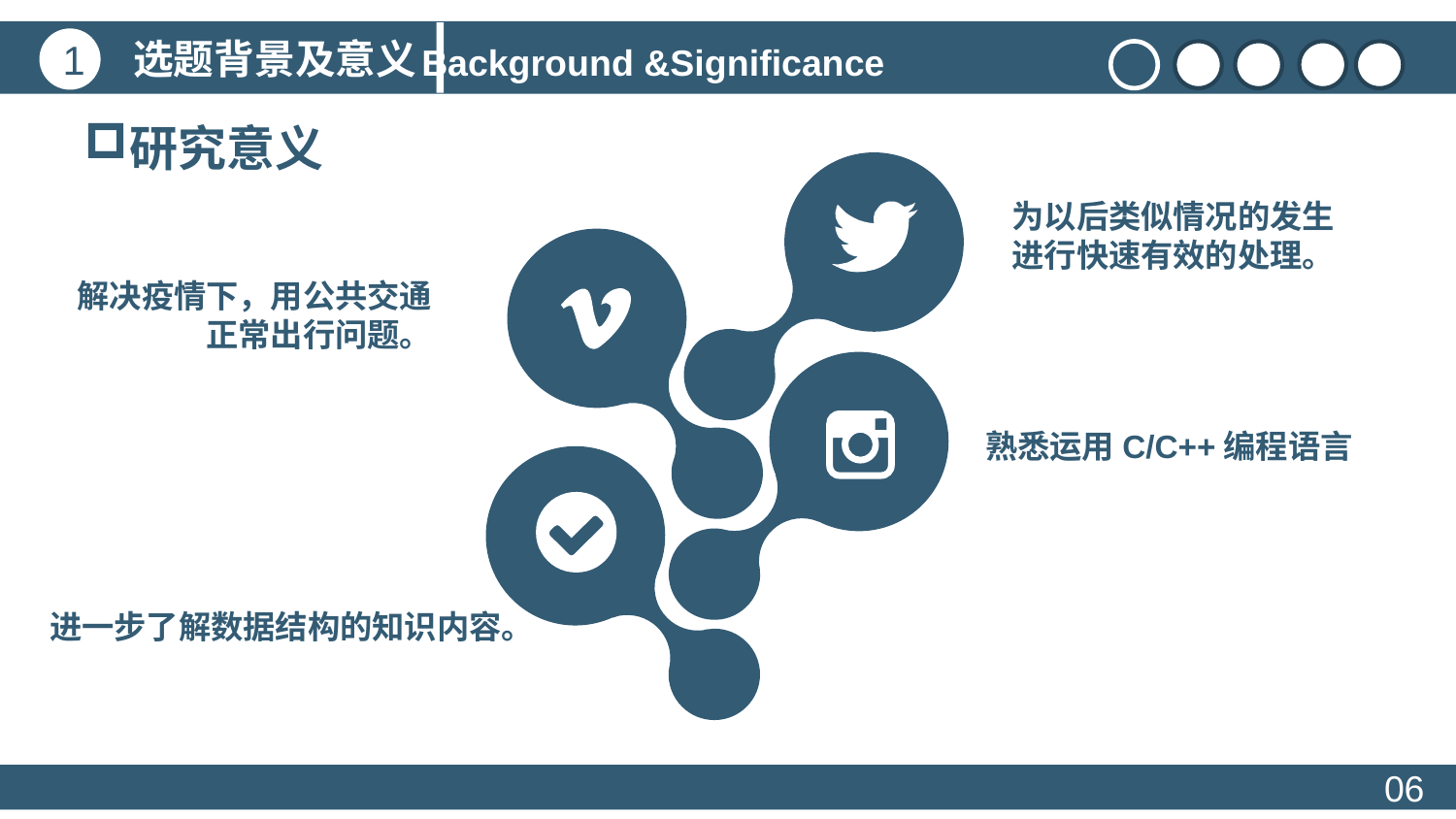

选题背景及意义
1
Background &Significance
研究意义
为以后类似情况的发生
进行快速有效的处理。

解决疫情下，用公共交通
正常出行问题。

熟悉运用C/C++编程语言

进一步了解数据结构的知识内容。
06